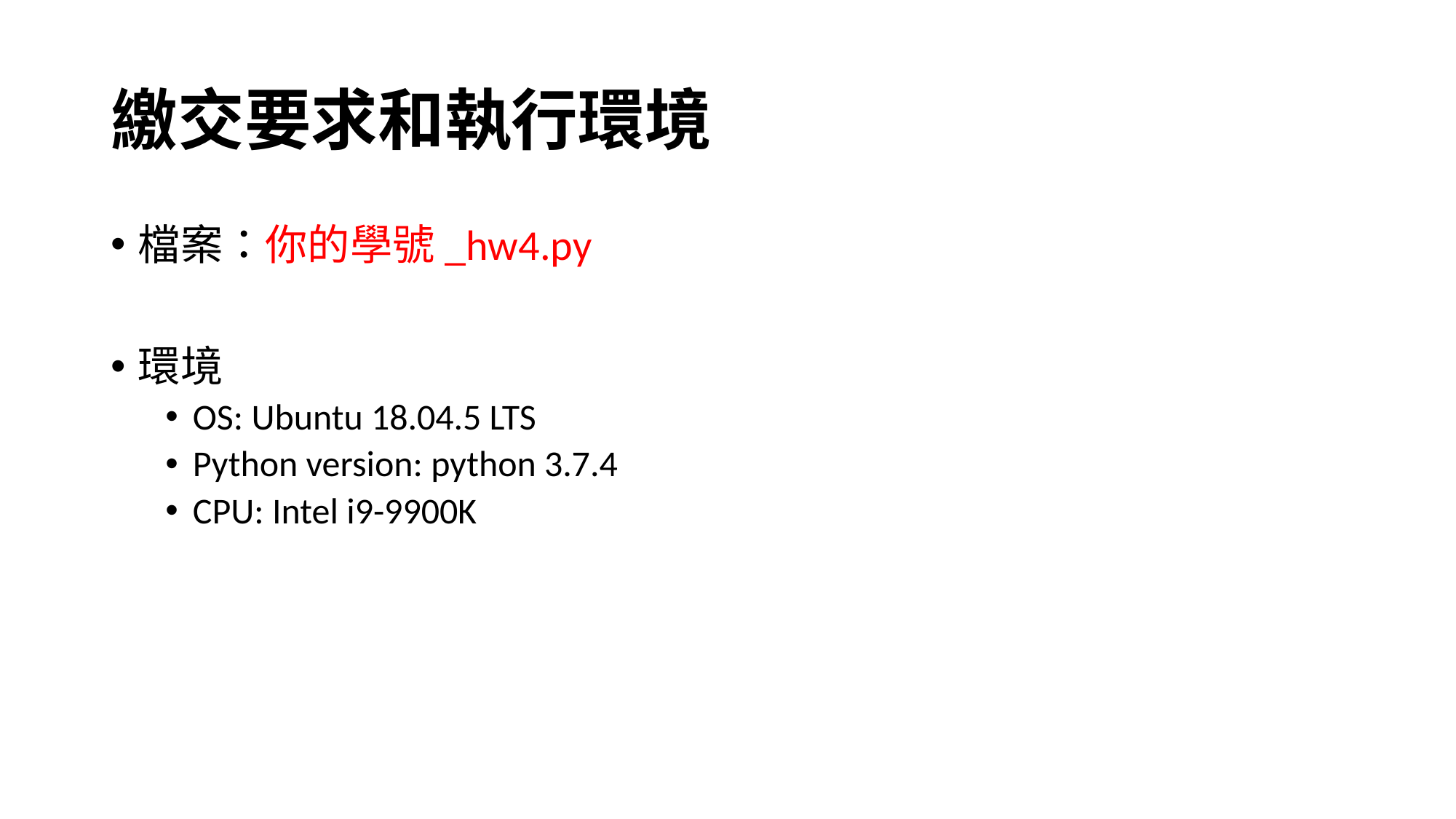

# 繳交要求和執行環境
檔案：你的學號_hw4.py

環境
OS: Ubuntu 18.04.5 LTS
Python version: python 3.7.4
CPU: Intel i9-9900K